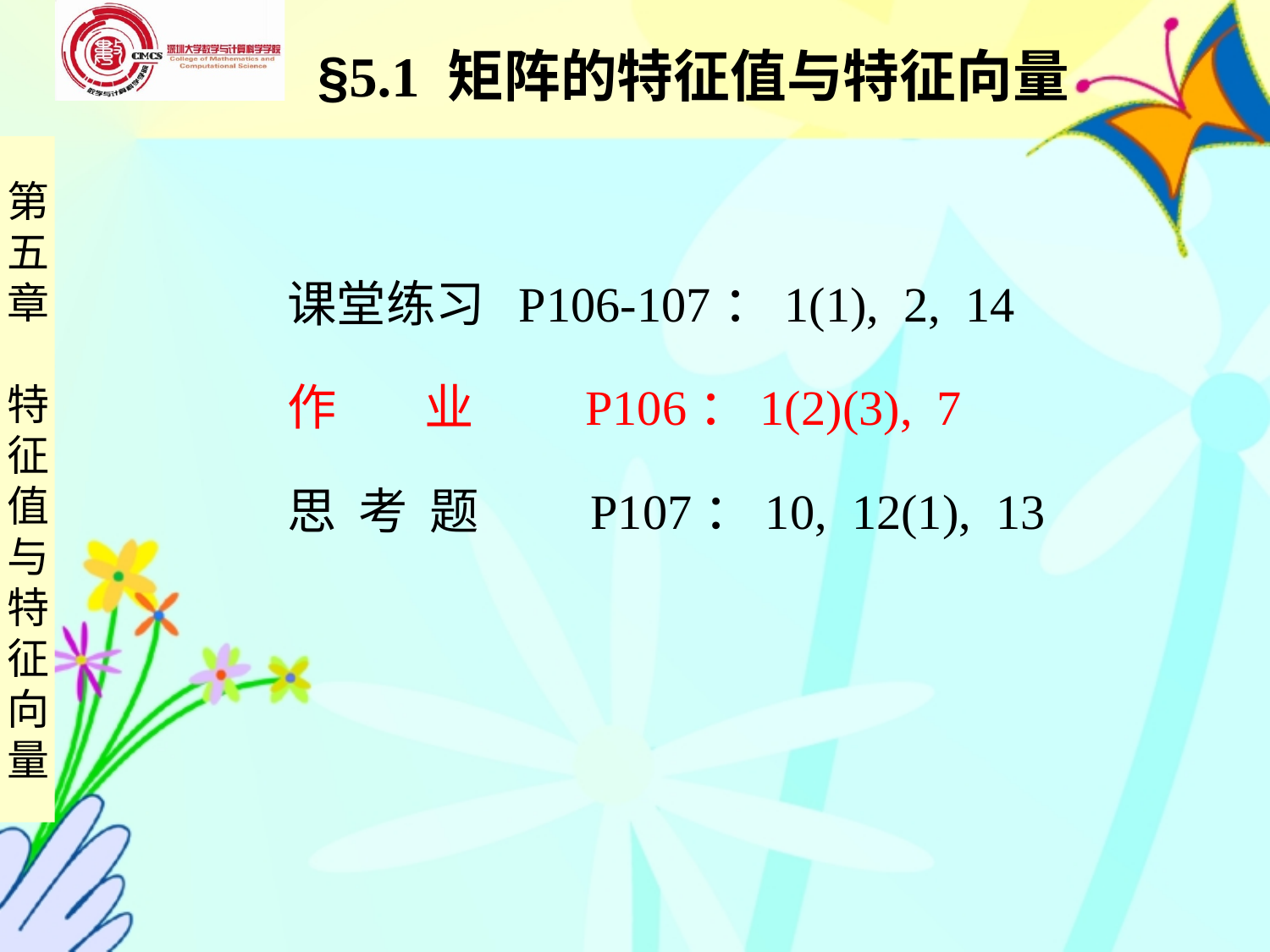

§5.1 矩阵的特征值与特征向量
课堂练习  P106-107：1(1),  2,  14
作        业         P106：1(2)(3),  7
思  考  题         P107：10,  12(1),  13